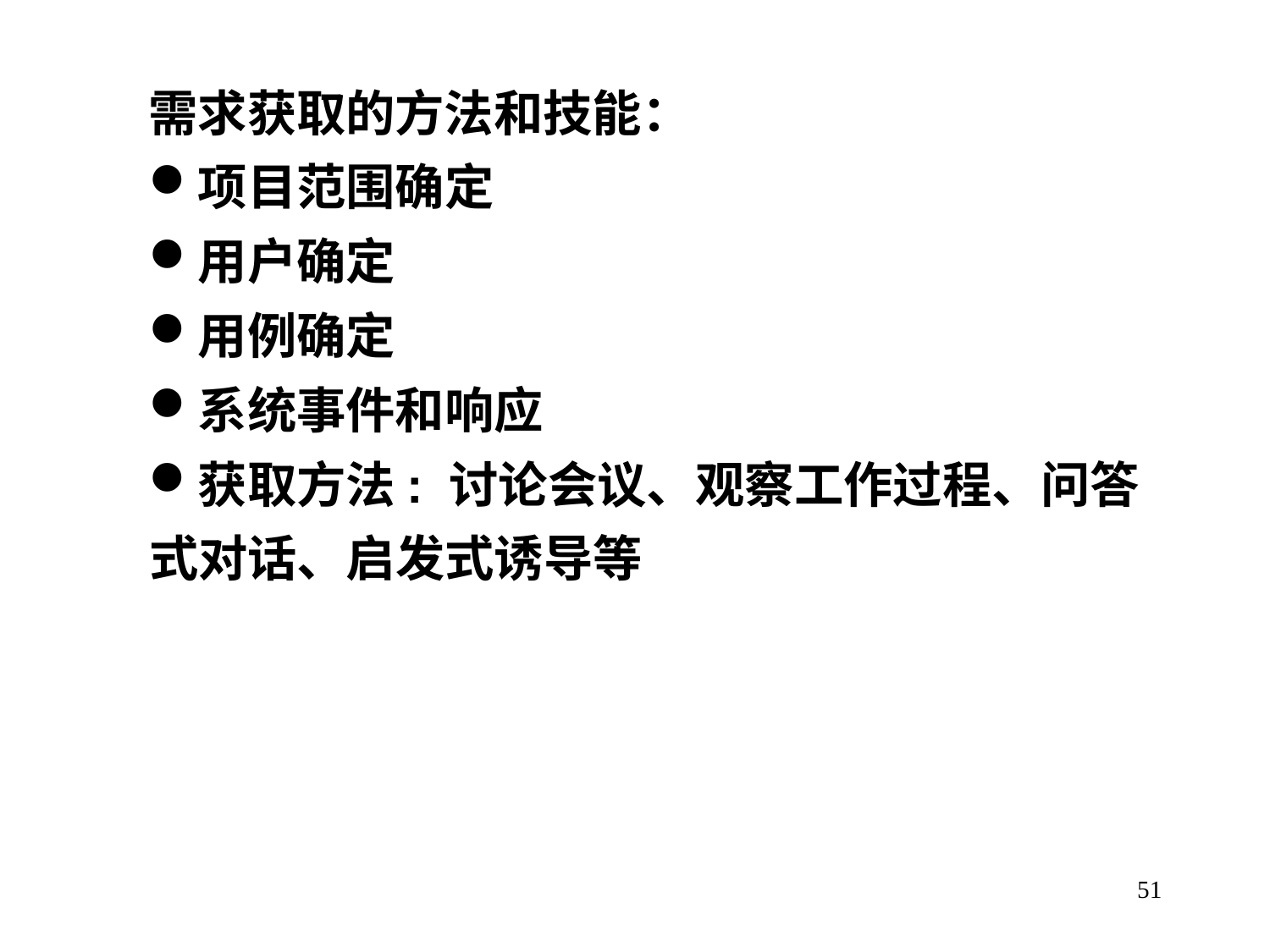

# 需求获取的方法和技能：
项目范围确定
用户确定
用例确定
系统事件和响应
获取方法: 讨论会议、观察工作过程、问答式对话、启发式诱导等

51